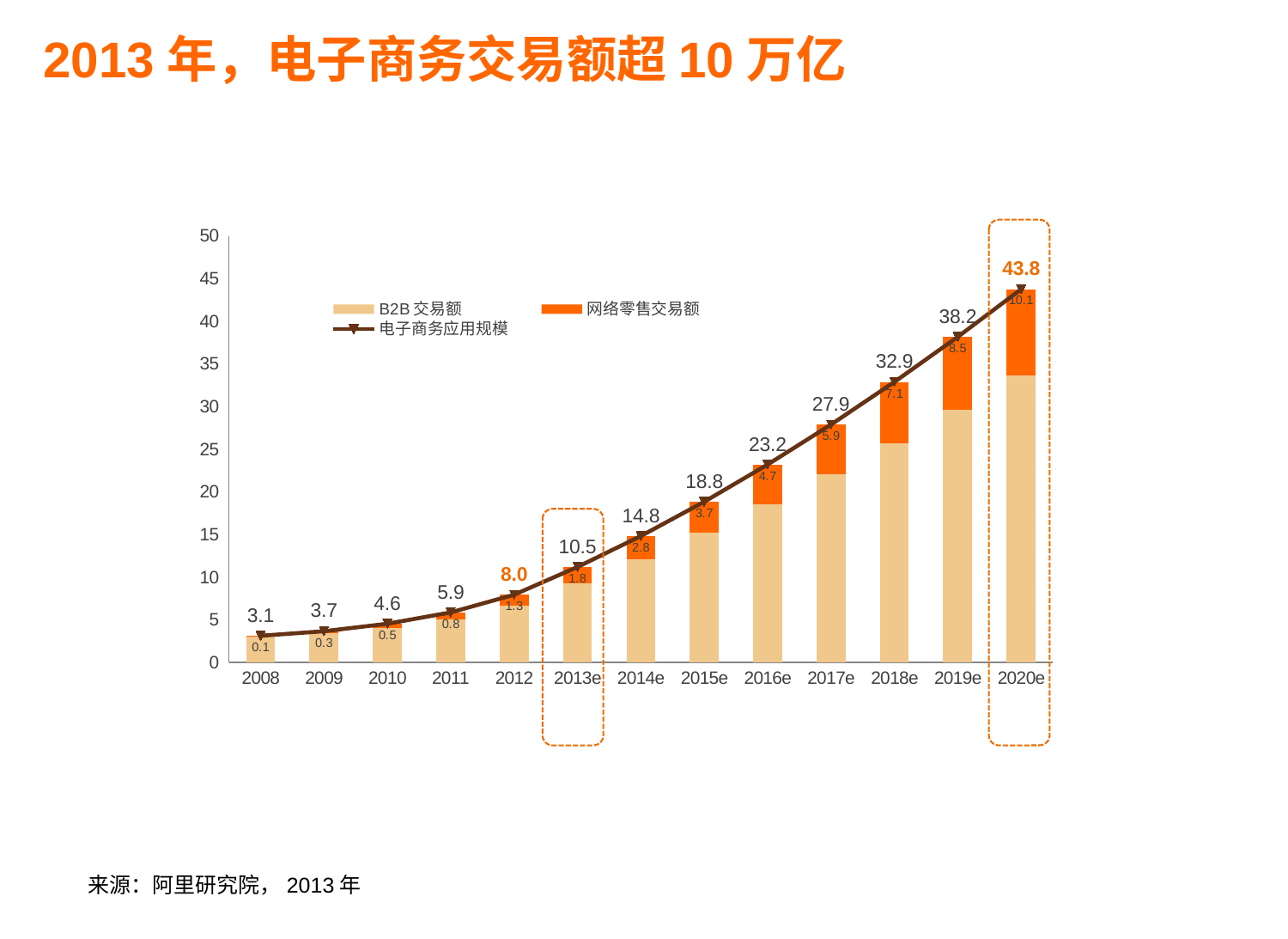

2013年，电子商务交易额超10万亿

### Chart

| Category | B2B交易额 | 网络零售交易额 | 电子商务应用规模 |
|---|---|---|---|
| 2008 | 3.0176037 | 0.1250963 | 3.1427 |
| 2009 | 3.4186288299999967 | 0.2543711700000003 | 3.673 |
| 2010 | 4.0465382134999945 | 0.5034617865000001 | 4.55 |
| 2011 | 5.0450127791683785 | 0.8349872208316176 | 5.88 |
| 2012 | 6.6485940368732255 | 1.3027277727369322 | 7.951321809610183 |
| 2013e | 9.245868 | 1.961339467963926 | 11.207207467963919 |
| 2014e | 12.077709 | 2.754556976670019 | 14.832265976670017 |
| 2015e | 15.177364 | 3.67259054949913 | 18.84995454949913 |
| 2016e | 18.50554199999987 | 4.709475302865961 | 23.21501730286584 |
| 2017e | 22.035837 | 5.8644515137745445 | 27.90028851377455 |
| 2018e | 25.749185999999987 | 7.142640658952715 | 32.89182665895237 |
| 2019e | 29.631034999999997 | 8.549580717154685 | 38.18061571715468 |
| 2020e | 33.669814 | 10.093463003472769 | 43.76327700347278 |

来源：阿里研究院，2013年